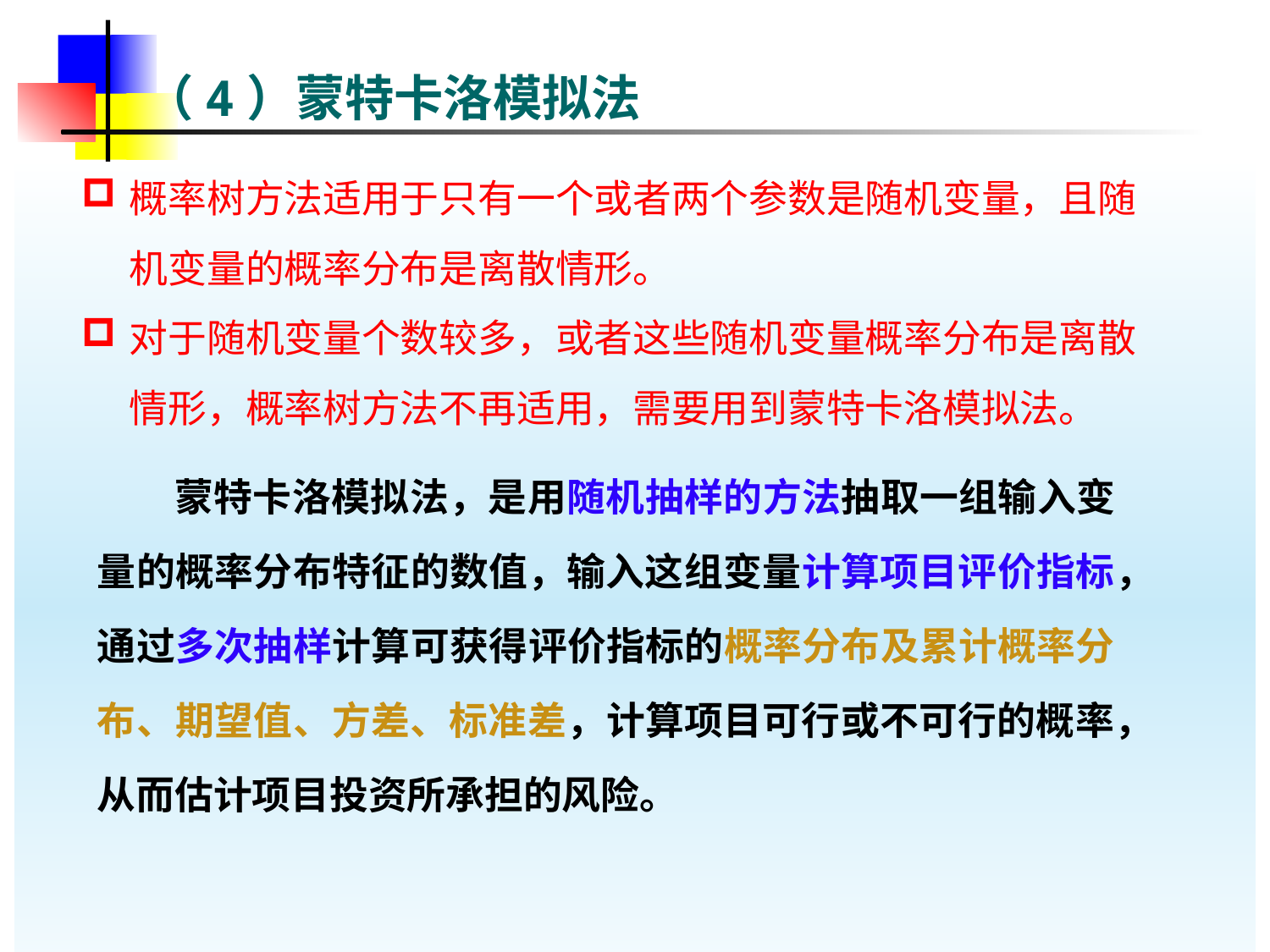

# （4）蒙特卡洛模拟法
概率树方法适用于只有一个或者两个参数是随机变量，且随机变量的概率分布是离散情形。
对于随机变量个数较多，或者这些随机变量概率分布是离散情形，概率树方法不再适用，需要用到蒙特卡洛模拟法。

        蒙特卡洛模拟法，是用随机抽样的方法抽取一组输入变量的概率分布特征的数值，输入这组变量计算项目评价指标，通过多次抽样计算可获得评价指标的概率分布及累计概率分布、期望值、方差、标准差，计算项目可行或不可行的概率，从而估计项目投资所承担的风险。
23